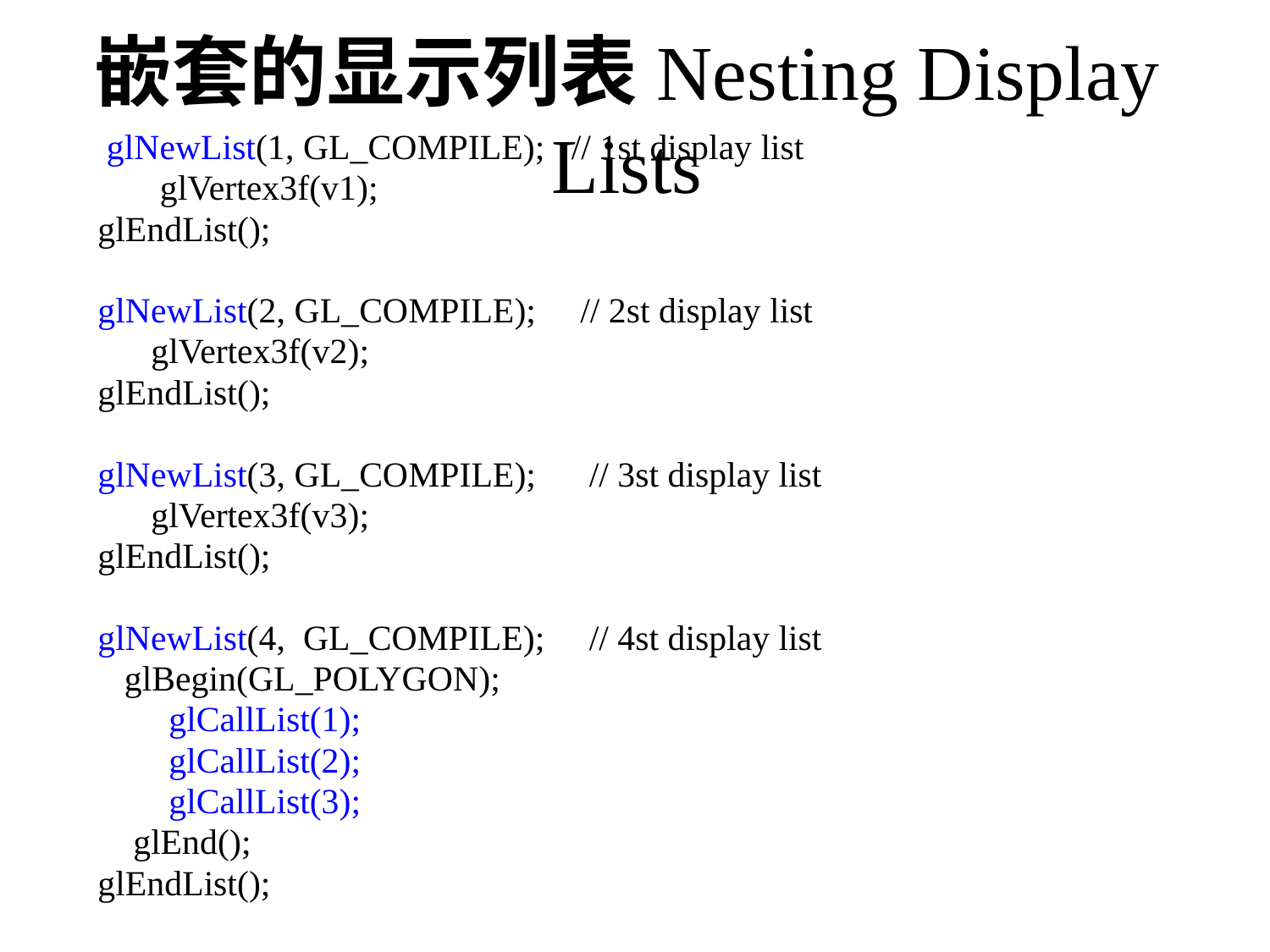

# 嵌套的显示列表Nesting Display Lists
 glNewList(1, GL_COMPILE);   // 1st display list
       glVertex3f(v1);
glEndList();

glNewList(2, GL_COMPILE);     // 2st display list
      glVertex3f(v2);
glEndList();

glNewList(3, GL_COMPILE);      // 3st display list
      glVertex3f(v3);
glEndList();

glNewList(4,  GL_COMPILE);     // 4st display list
   glBegin(GL_POLYGON);
        glCallList(1);
        glCallList(2);
        glCallList(3);
    glEnd();
glEndList();